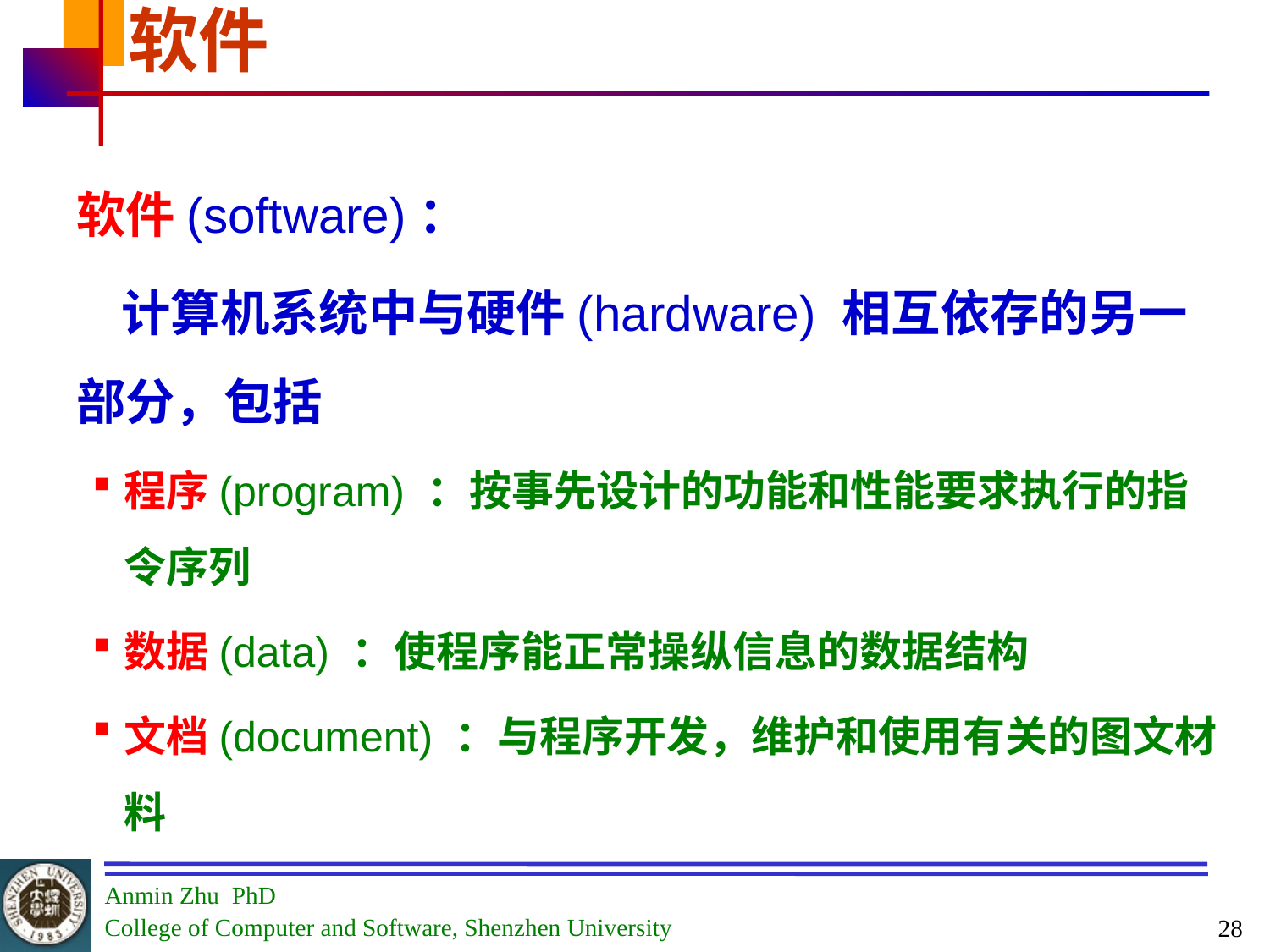

# 软件
软件(software)：
   计算机系统中与硬件(hardware) 相互依存的另一部分，包括
程序(program) ：按事先设计的功能和性能要求执行的指令序列
数据(data) ：使程序能正常操纵信息的数据结构
文档(document) ：与程序开发，维护和使用有关的图文材料